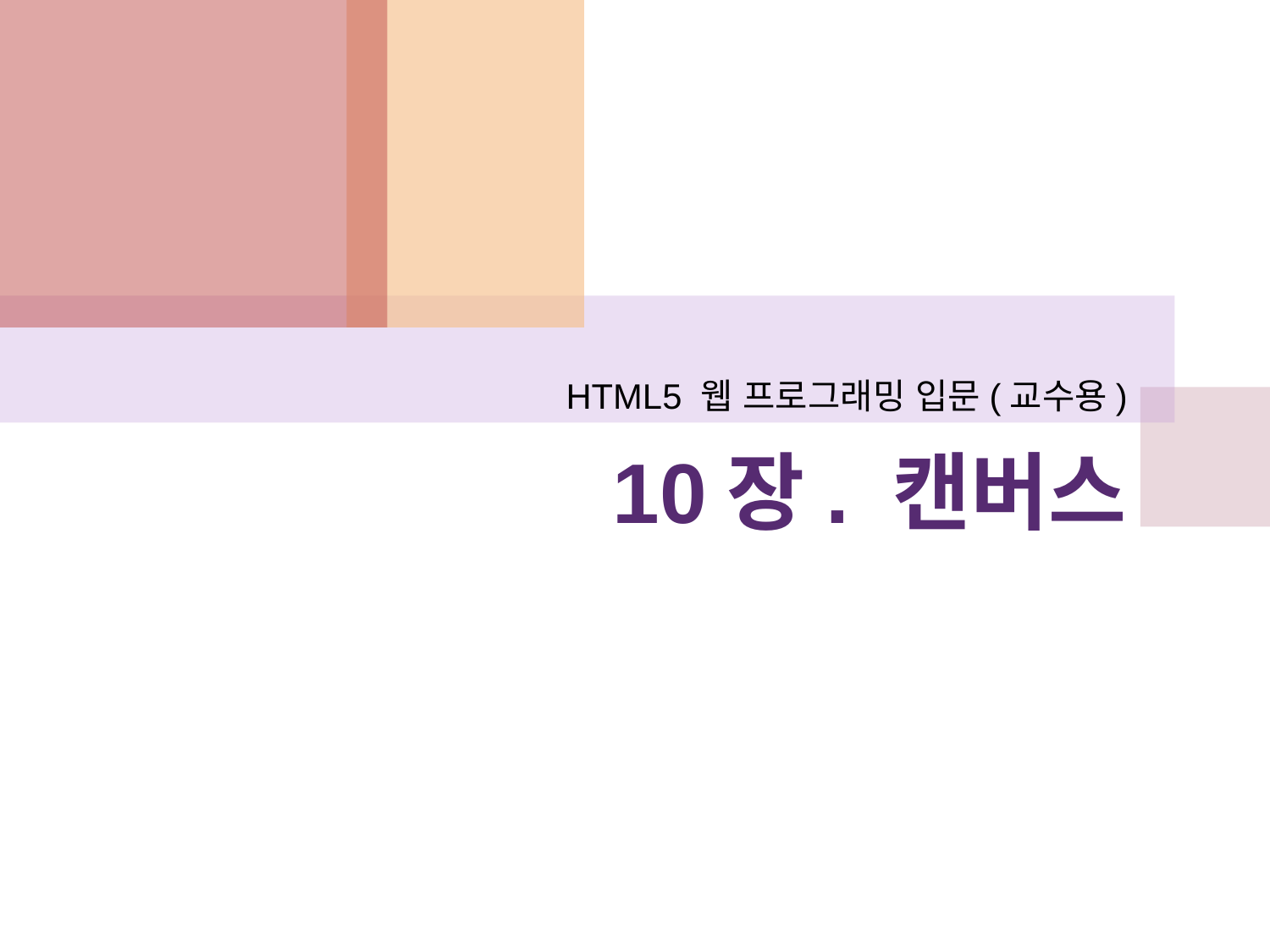

HTML5 웹 프로그래밍 입문(교수용)
# 10장. 캔버스